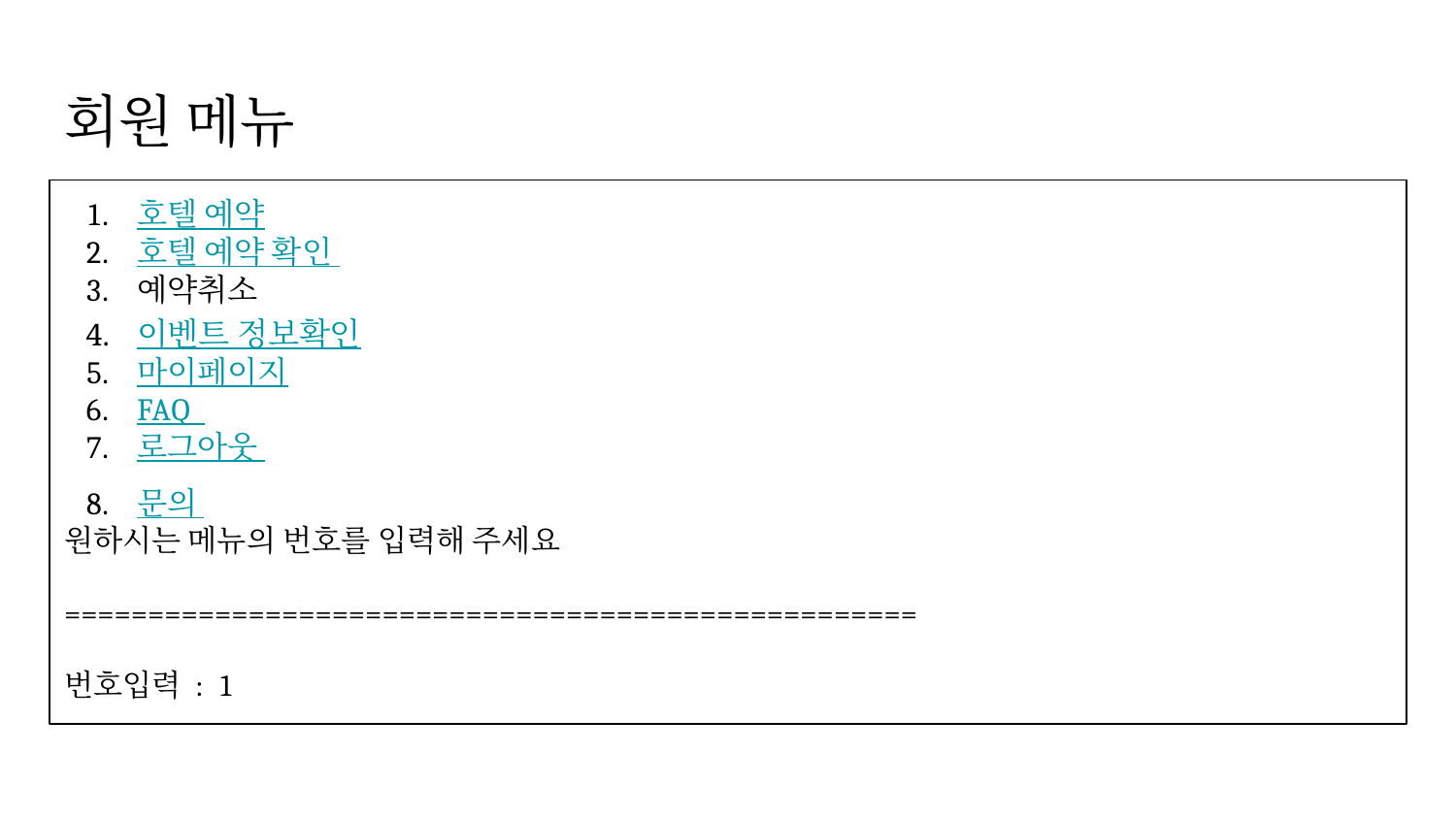

# 회원 메뉴
호텔 예약
호텔 예약 확인
예약취소
이벤트 정보확인
마이페이지
FAQ
로그아웃
문의
원하시는 메뉴의 번호를 입력해 주세요

===================================================

번호입력 :  1